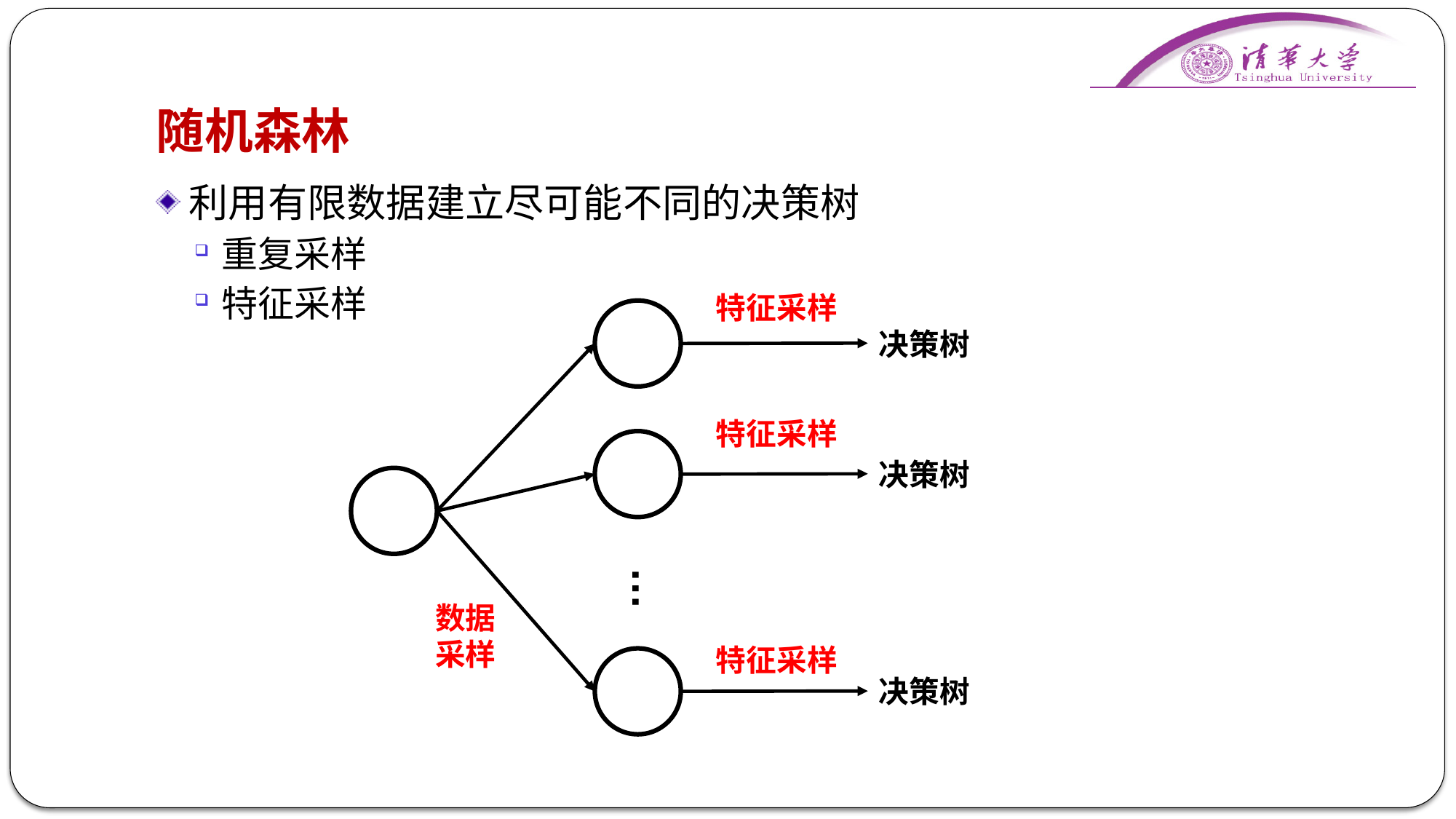

# 随机森林
利用有限数据建立尽可能不同的决策树
重复采样
特征采样
特征采样

决策树
特征采样

决策树

…
数据采样
特征采样

决策树